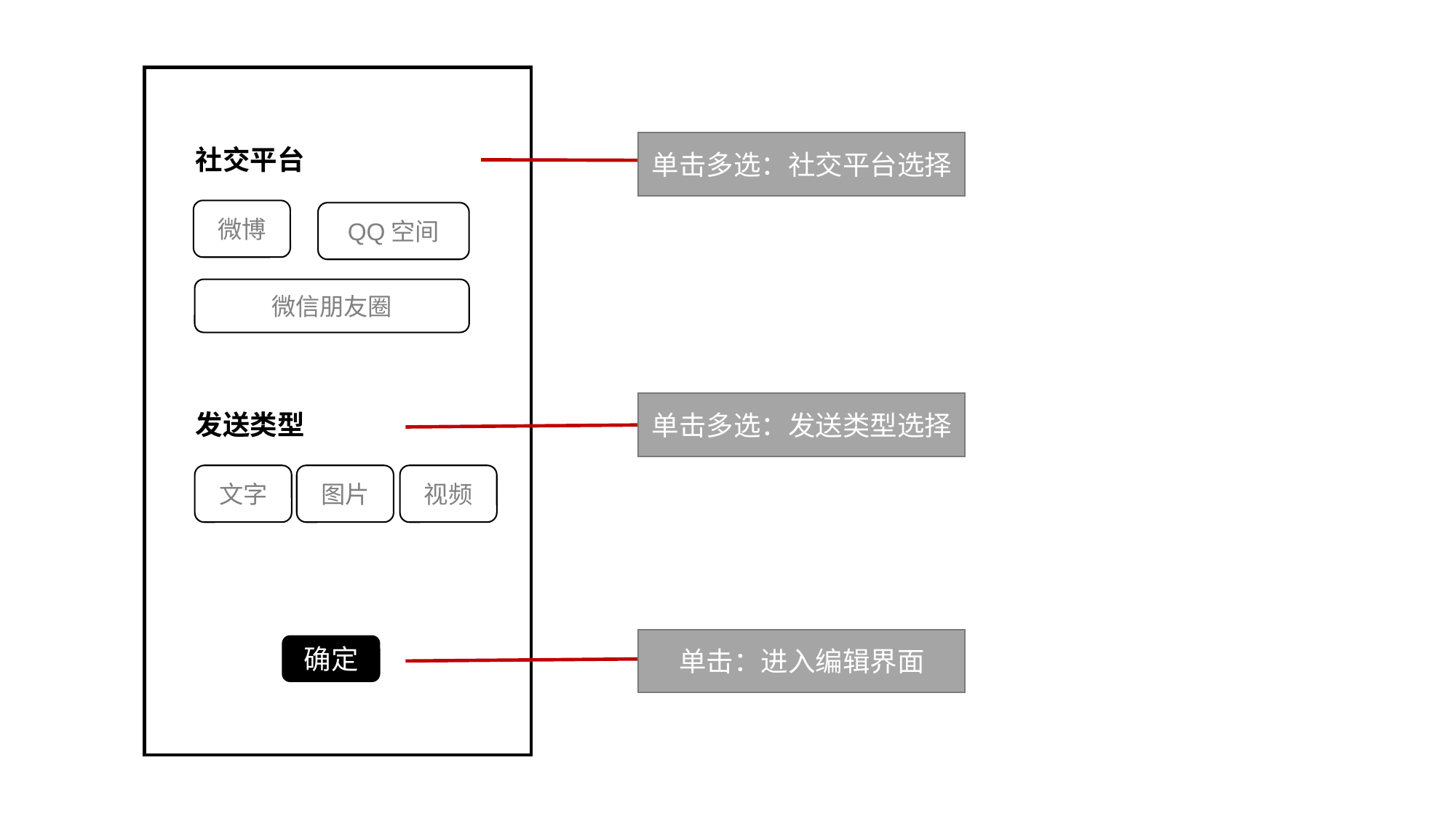

社交平台
发送类型
确定
微博
QQ空间
微信朋友圈
文字
图片
视频
单击多选：社交平台选择
单击多选：发送类型选择
单击：进入编辑界面